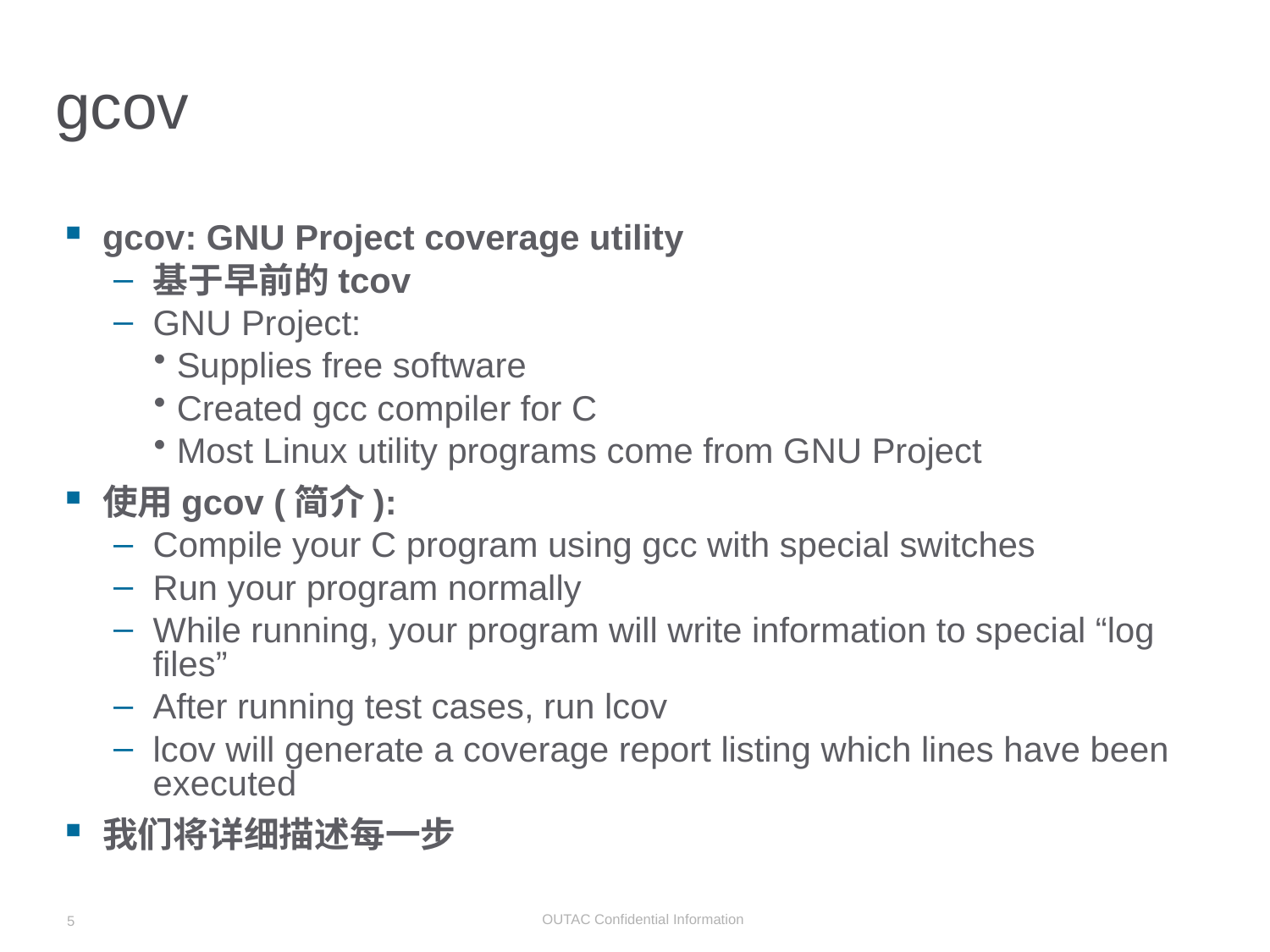

# gcov
gcov: GNU Project coverage utility
基于早前的tcov
GNU Project:
Supplies free software
Created gcc compiler for C
Most Linux utility programs come from GNU Project
使用gcov (简介):
Compile your C program using gcc with special switches
Run your program normally
While running, your program will write information to special “log files”
After running test cases, run lcov
lcov will generate a coverage report listing which lines have been executed
我们将详细描述每一步
5